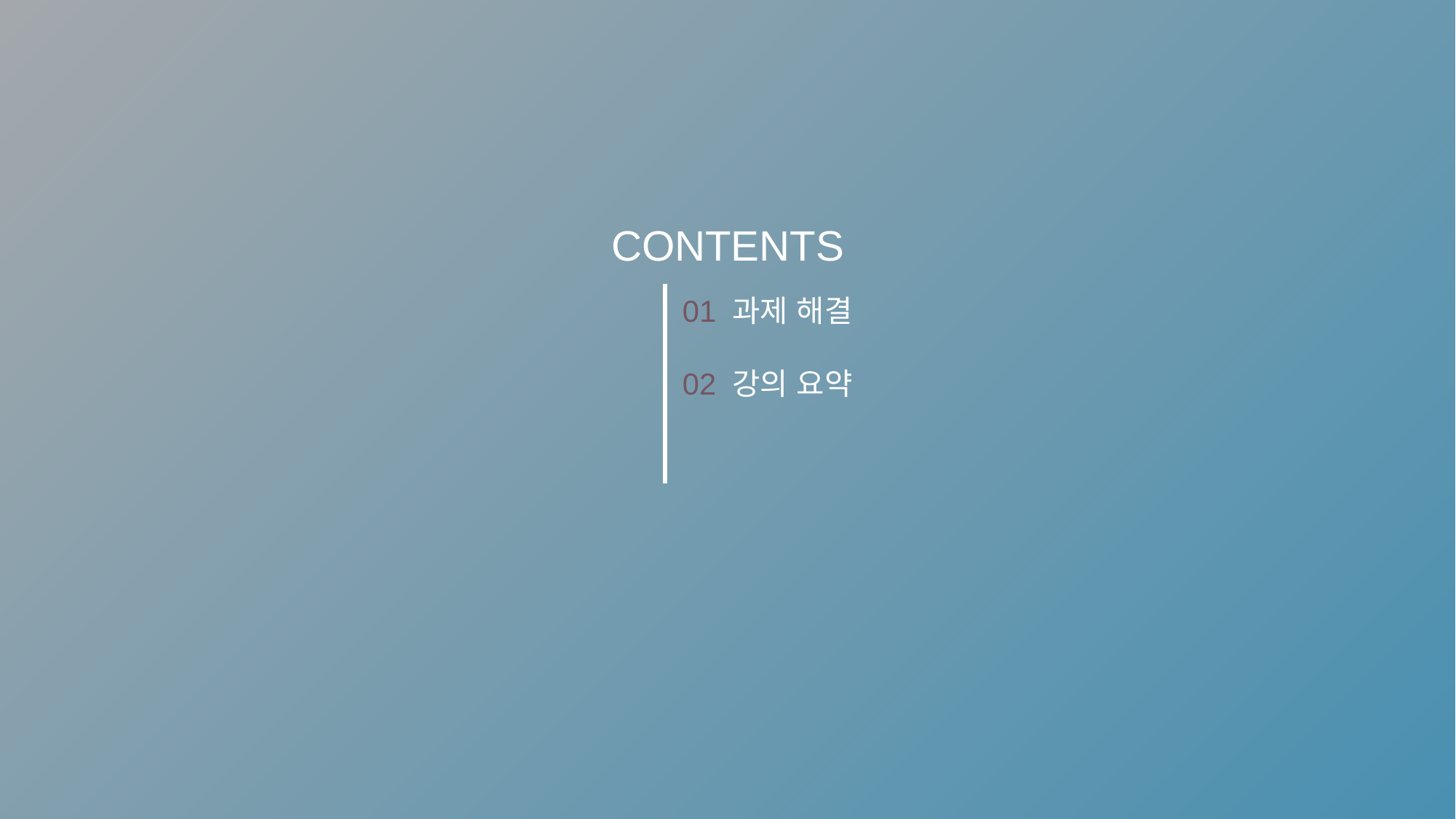

CONTENTS
01 과제 해결

02 강의 요약